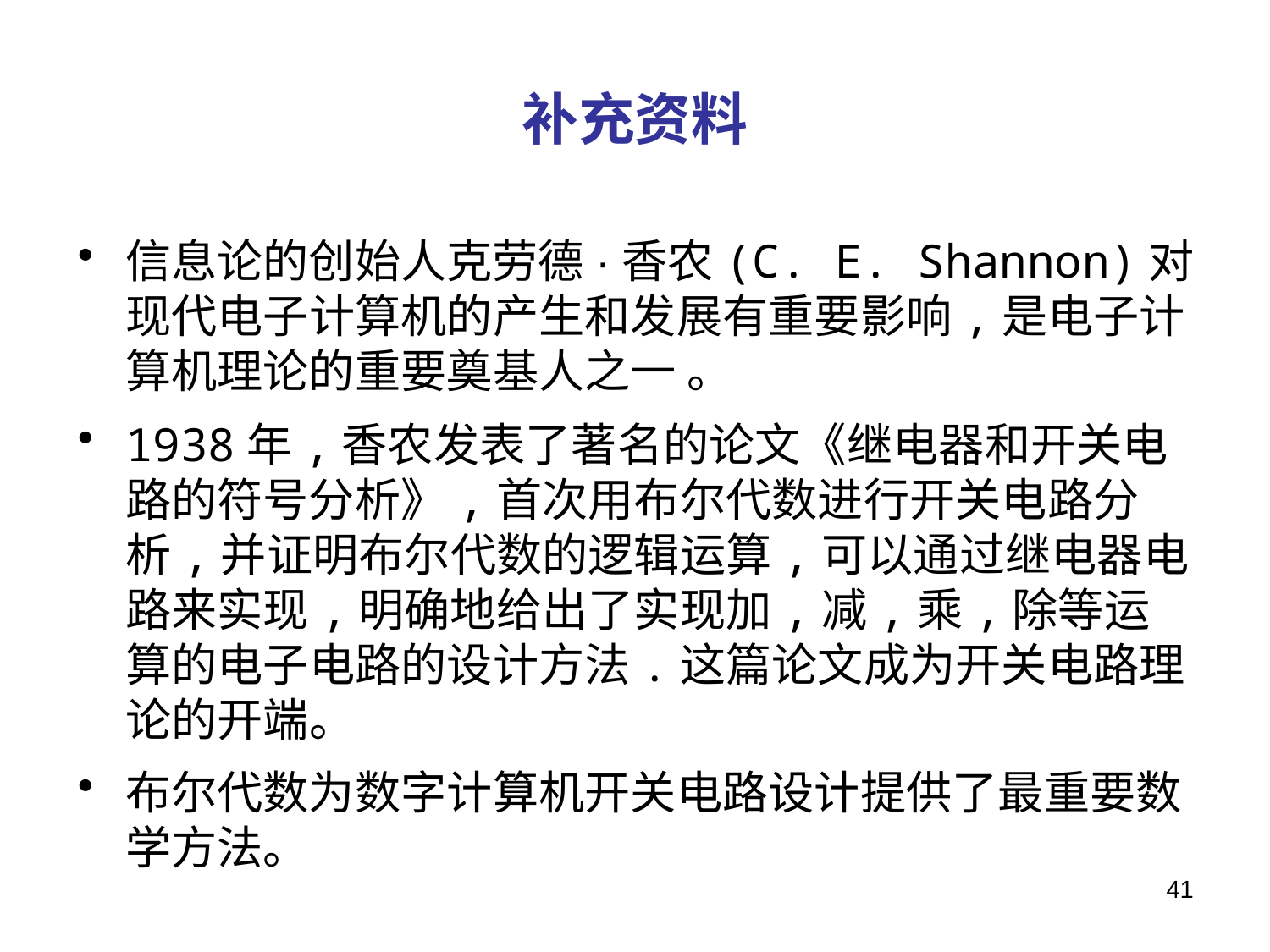

# 补充资料
信息论的创始人克劳德·香农(C. E. Shannon)对现代电子计算机的产生和发展有重要影响,是电子计算机理论的重要奠基人之一 。
1938年,香农发表了著名的论文《继电器和开关电路的符号分析》,首次用布尔代数进行开关电路分析,并证明布尔代数的逻辑运算,可以通过继电器电路来实现,明确地给出了实现加,减,乘,除等运算的电子电路的设计方法.这篇论文成为开关电路理论的开端。
布尔代数为数字计算机开关电路设计提供了最重要数学方法。
41